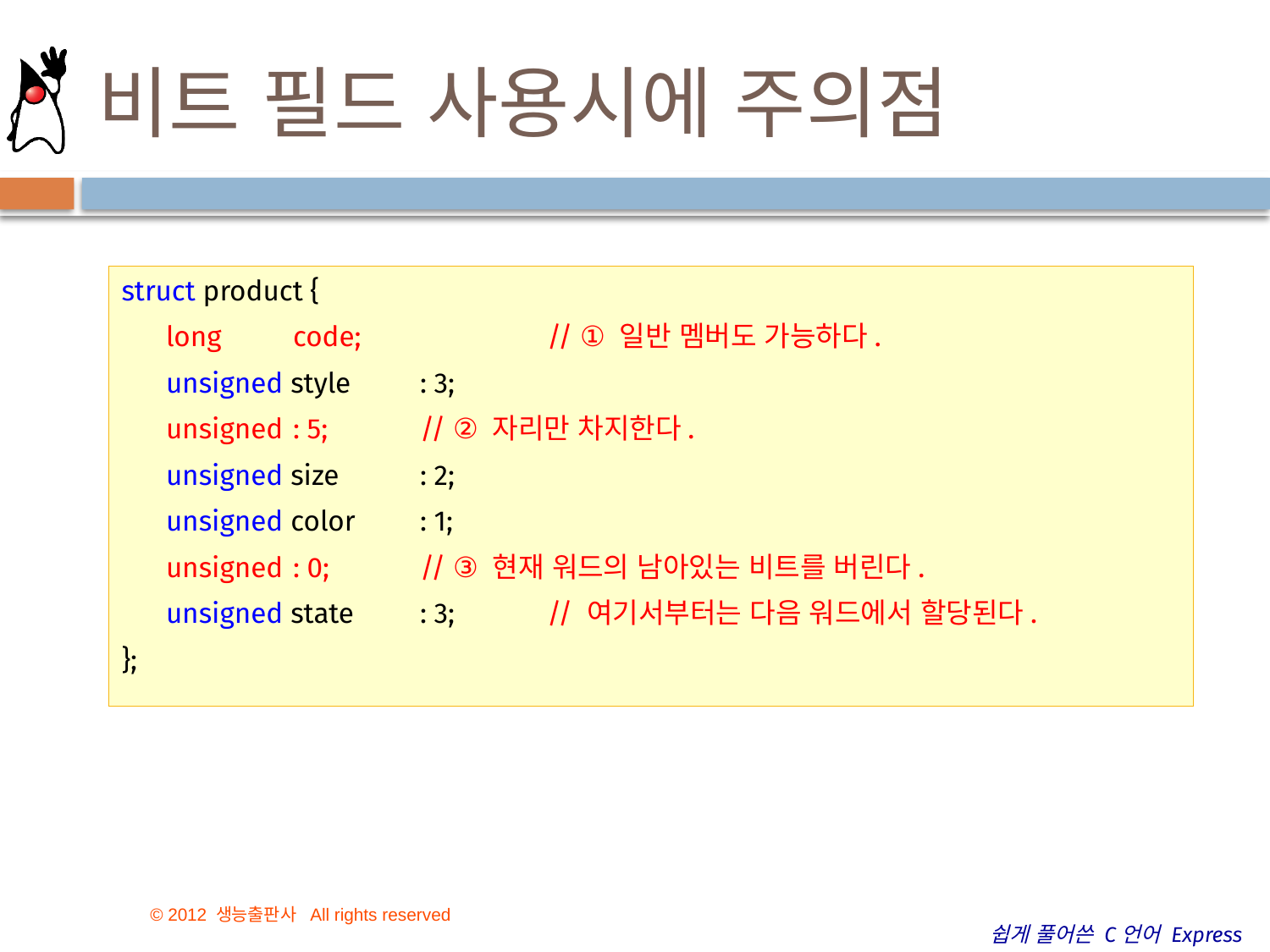

# 비트 필드 사용시에 주의점
struct product {
	long 	code;		// ① 일반 멤버도 가능하다.
	unsigned style	: 3;
	unsigned 	: 5; 	// ② 자리만 차지한다.
	unsigned size  	: 2;
	unsigned color 	: 1;
	unsigned 	: 0; 	// ③ 현재 워드의 남아있는 비트를 버린다.
	unsigned state	: 3; 	// 여기서부터는 다음 워드에서 할당된다.
};